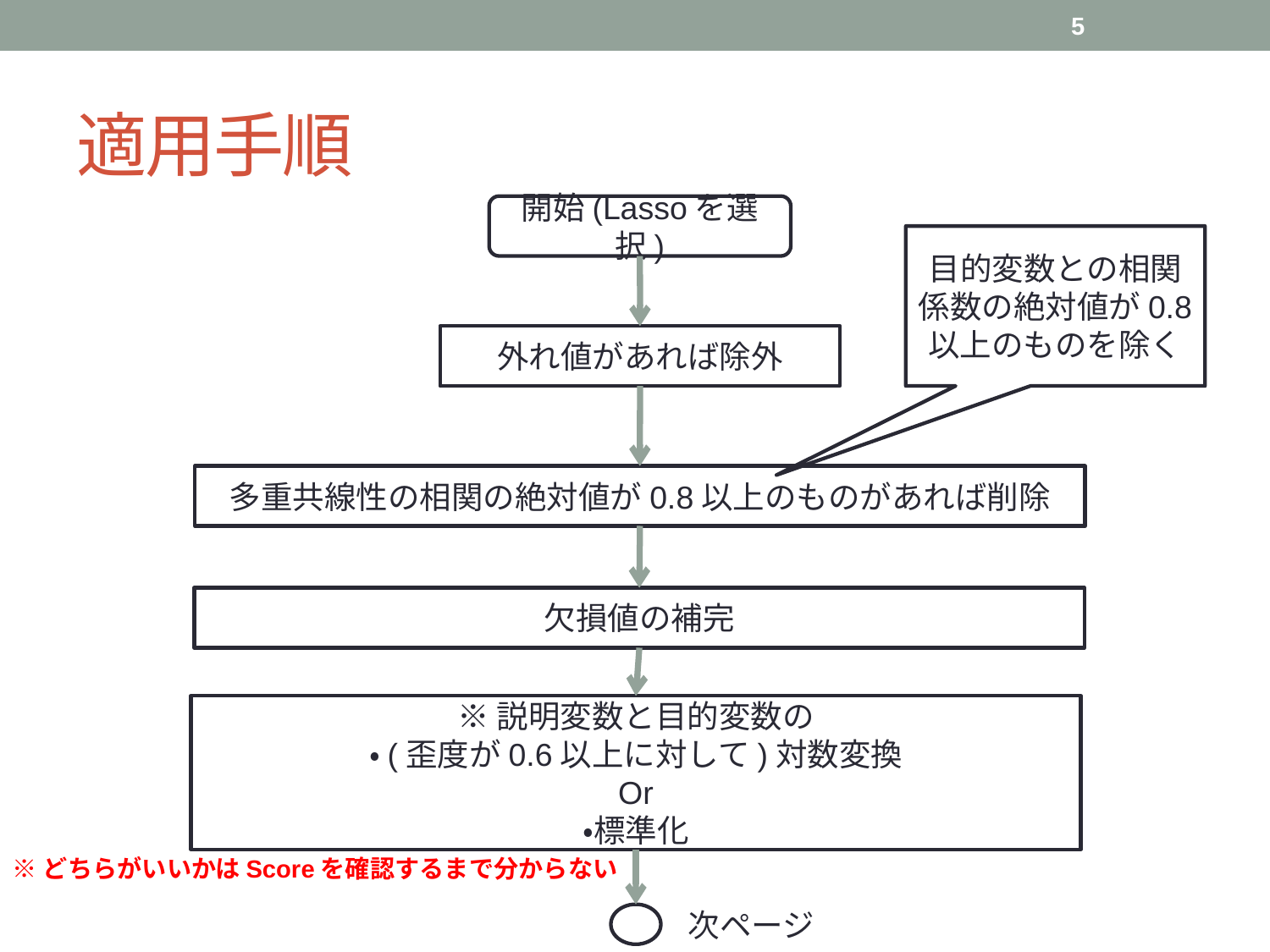

5
# 適用手順
開始(Lassoを選択)
目的変数との相関係数の絶対値が0.8以上のものを除く
外れ値があれば除外
多重共線性の相関の絶対値が0.8以上のものがあれば削除
欠損値の補完
※説明変数と目的変数の
・(歪度が0.6以上に対して)対数変換
Or
・標準化
※どちらがいいかはScoreを確認するまで分からない
次ページ